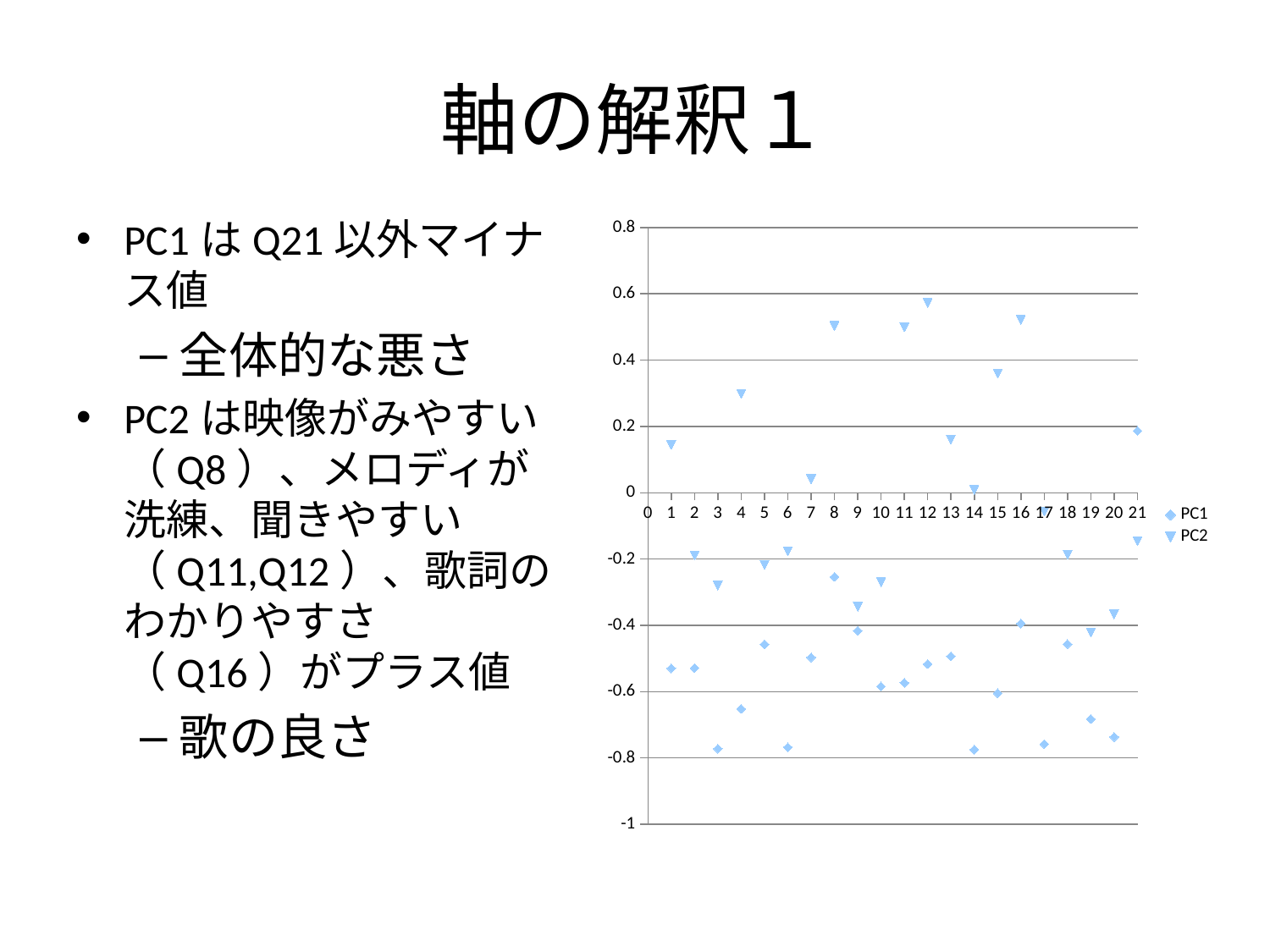

# 軸の解釈１
PC1はQ21以外マイナス値
全体的な悪さ
PC2は映像がみやすい（Q8）、メロディが洗練、聞きやすい（Q11,Q12）、歌詞のわかりやすさ（Q16）がプラス値
歌の良さ

### Chart

| Category | PC1 | PC2 |
|---|---|---|